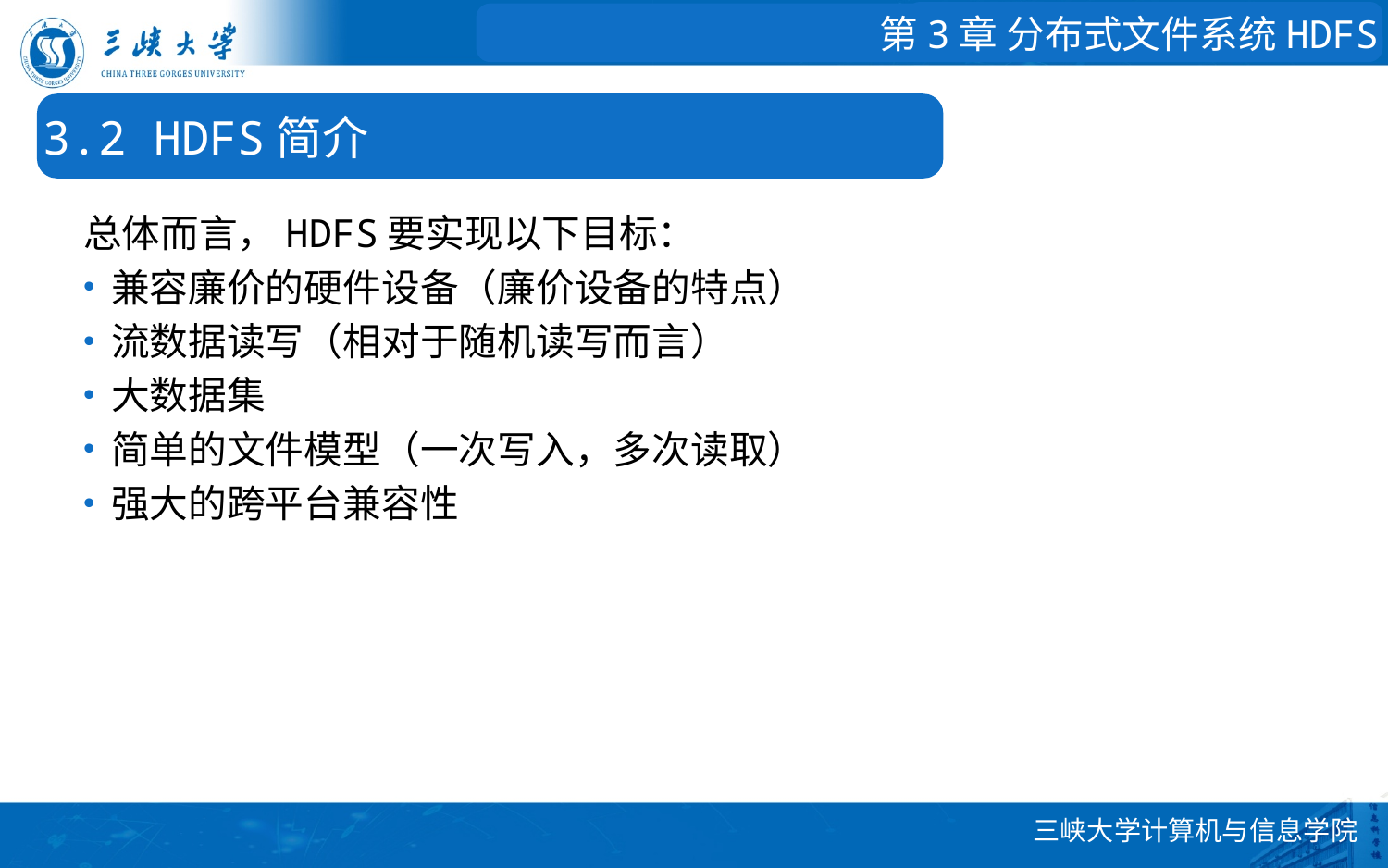

第3章 分布式文件系统HDFS
3.2 HDFS简介
总体而言，HDFS要实现以下目标：
兼容廉价的硬件设备（廉价设备的特点）
流数据读写（相对于随机读写而言）
大数据集
简单的文件模型（一次写入，多次读取）
强大的跨平台兼容性